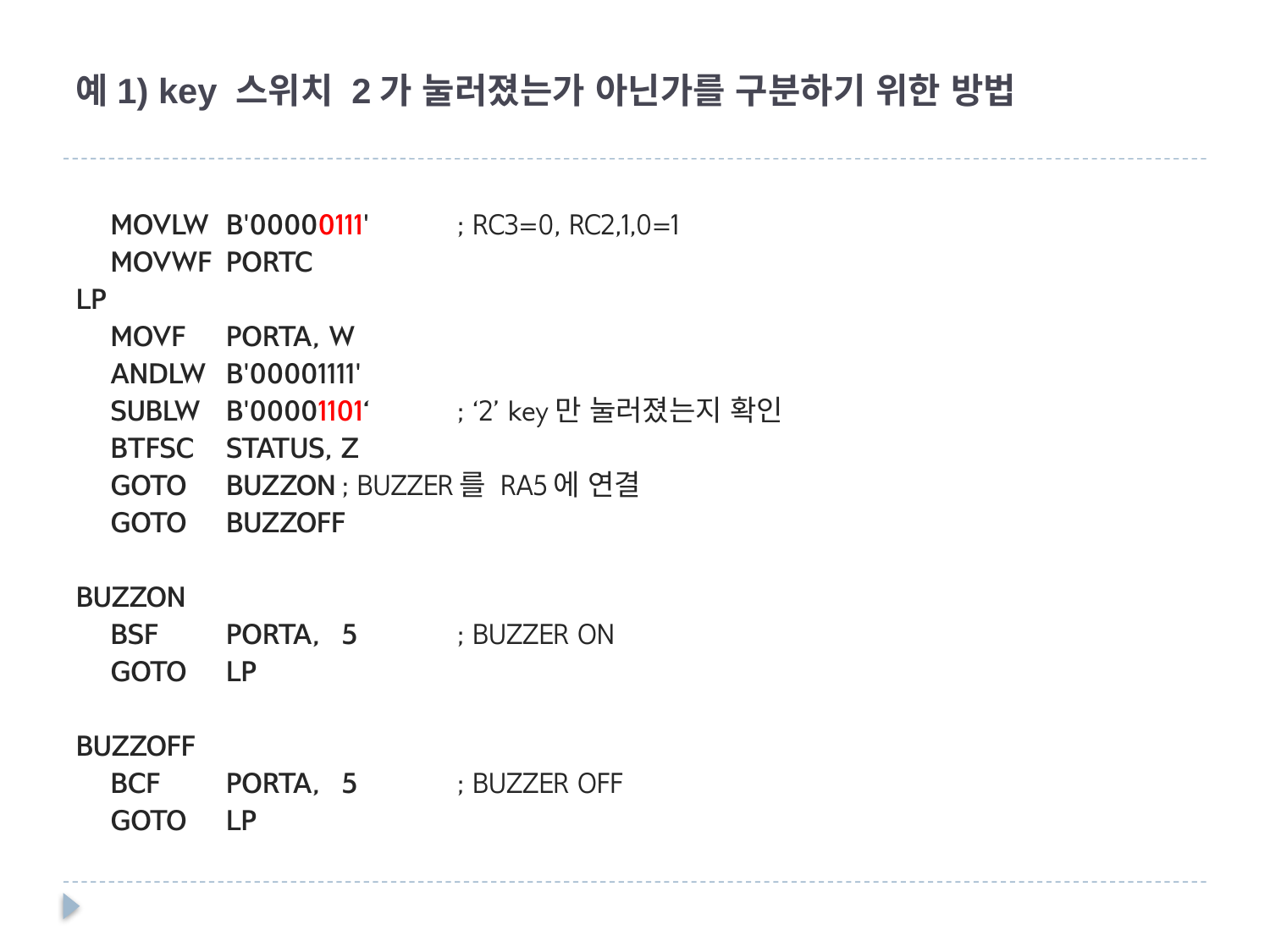

# 예1) key 스위치 2가 눌러졌는가 아닌가를 구분하기 위한 방법

	MOVLW	B'00000111'	; RC3=0, RC2,1,0=1
	MOVWF	PORTC
LP
	MOVF	PORTA, W
	ANDLW	B'00001111'
	SUBLW	B'00001101‘	; ‘2’ key만 눌러졌는지 확인
	BTFSC	STATUS, Z
	GOTO		BUZZON	; BUZZER를 RA5에 연결
	GOTO		BUZZOFF

BUZZON
	BSF		PORTA,	5	; BUZZER ON
	GOTO		LP

BUZZOFF
	BCF		PORTA,	5	; BUZZER OFF
	GOTO		LP

10